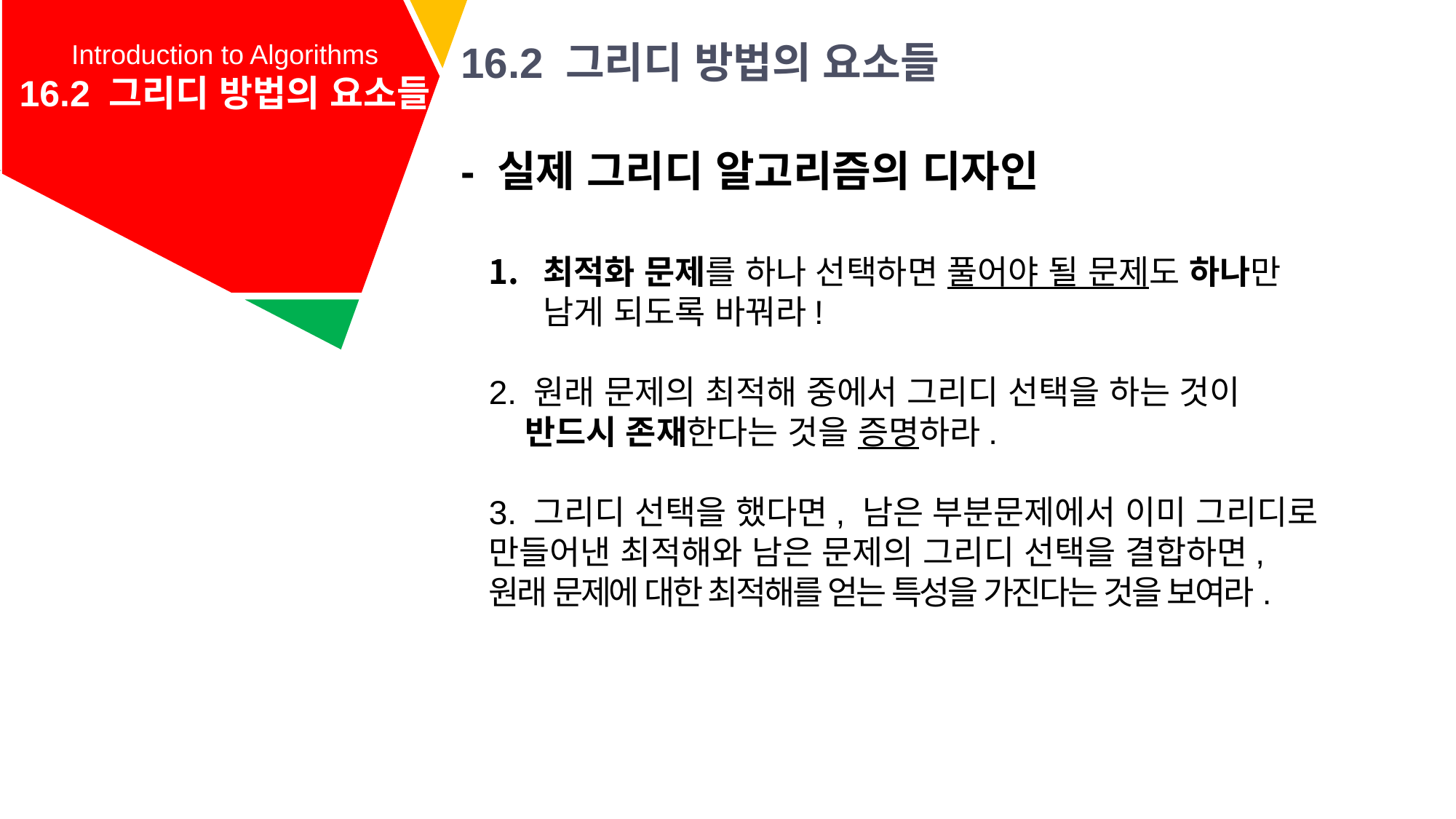

Introduction to Algorithms
16.2 그리디 방법의 요소들
16.2 그리디 방법의 요소들
Introduction to Algorithms
15. 동적 프로그래밍
- 실제 그리디 알고리즘의 디자인
최적화 문제를 하나 선택하면 풀어야 될 문제도 하나만
     남게 되도록 바꿔라!

2. 원래 문제의 최적해 중에서 그리디 선택을 하는 것이
   반드시 존재한다는 것을 증명하라.

3. 그리디 선택을 했다면, 남은 부분문제에서 이미 그리디로 만들어낸 최적해와 남은 문제의 그리디 선택을 결합하면,
원래 문제에 대한 최적해를 얻는 특성을 가진다는 것을 보여라.